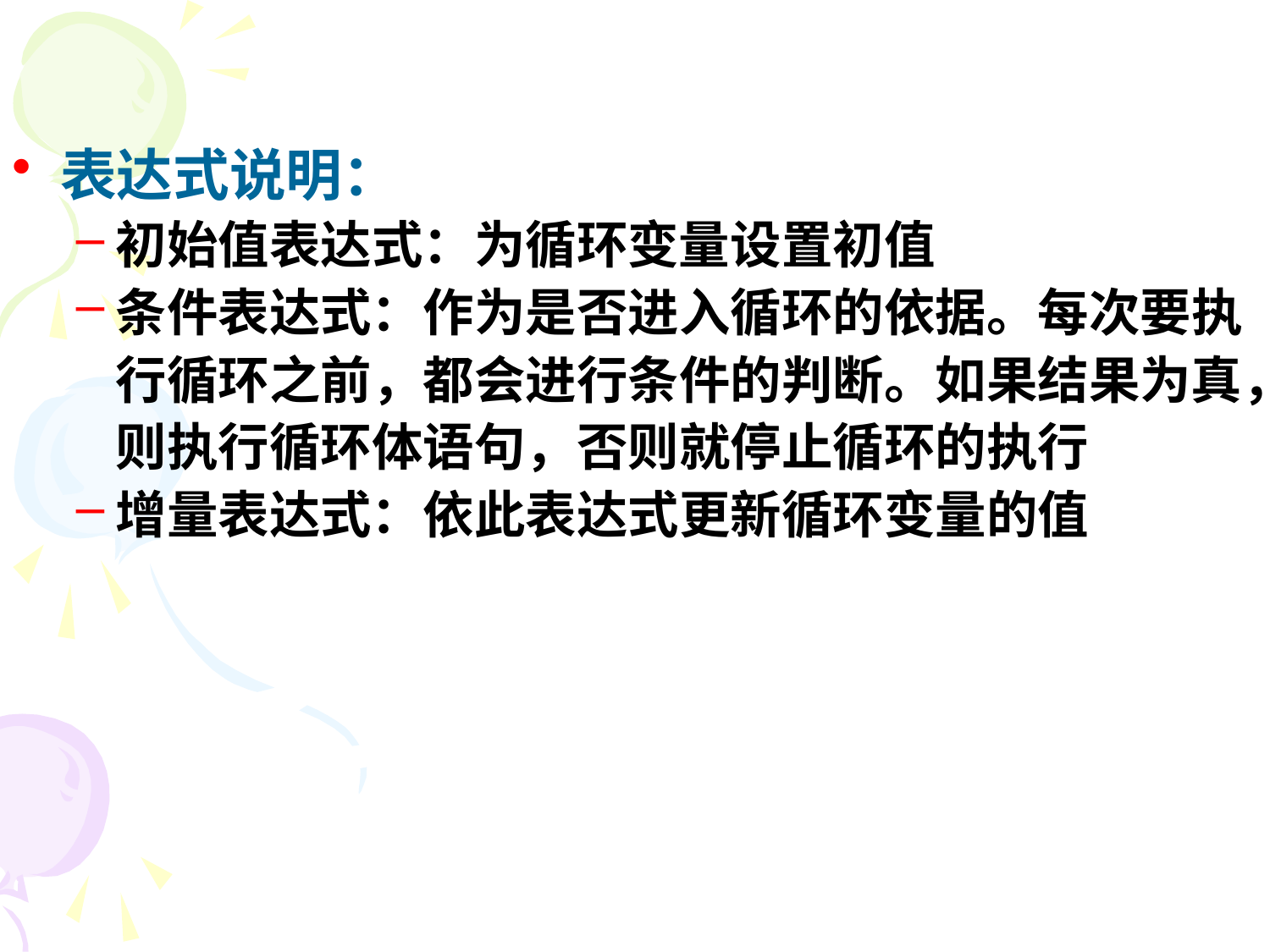

表达式说明：
初始值表达式：为循环变量设置初值
条件表达式：作为是否进入循环的依据。每次要执行循环之前，都会进行条件的判断。如果结果为真，则执行循环体语句，否则就停止循环的执行
增量表达式：依此表达式更新循环变量的值